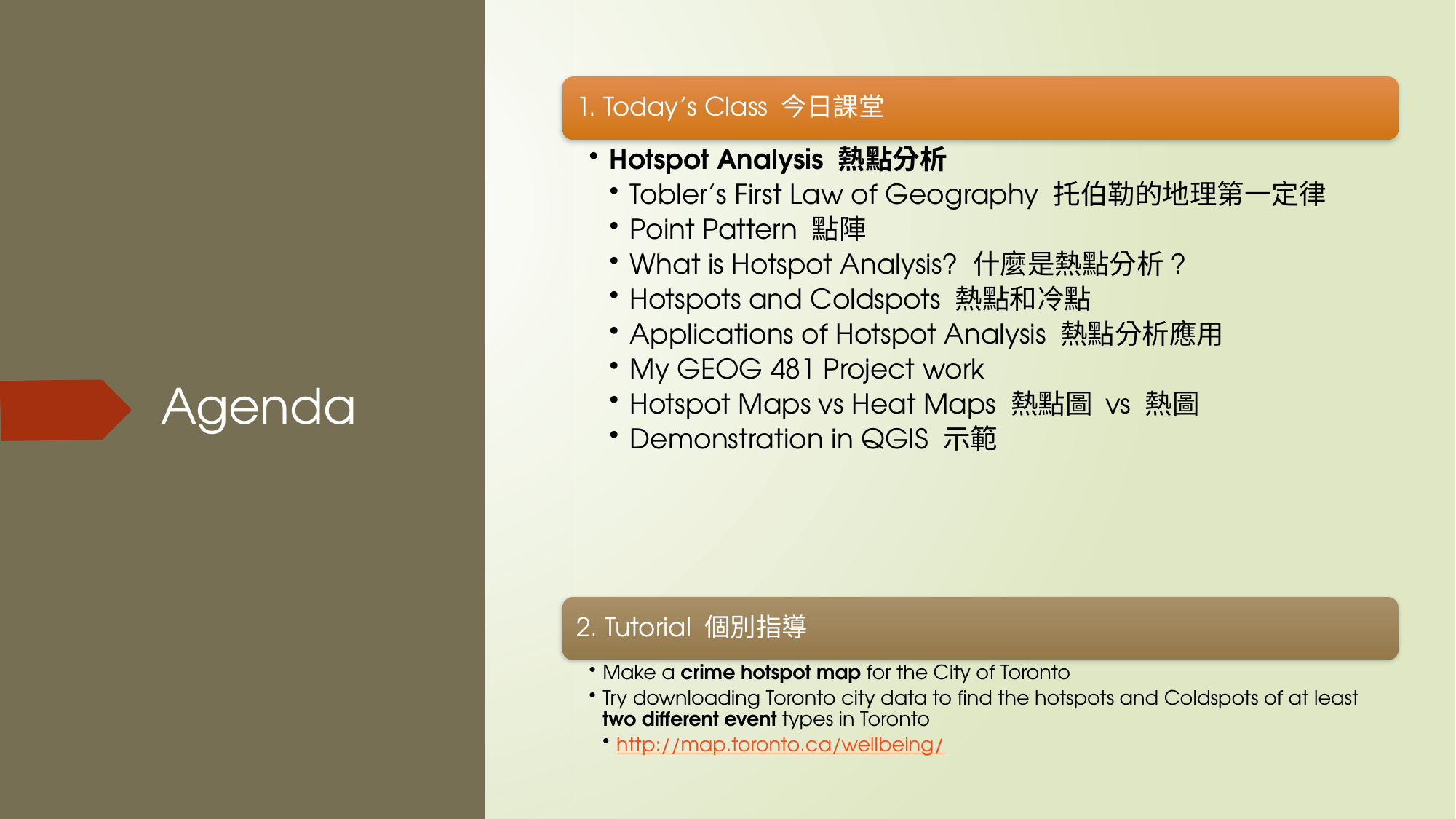

1. Today’s Class 今日課堂
Hotspot Analysis 熱點分析
Tobler’s First Law of Geography 托伯勒的地理第一定律
Point Pattern 點陣
What is Hotspot Analysis? 什麼是熱點分析?
Hotspots and Coldspots 熱點和冷點
Applications of Hotspot Analysis 熱點分析應用
My GEOG 481 Project work
Hotspot Maps vs Heat Maps 熱點圖 vs 熱圖
Demonstration in QGIS 示範
2. Tutorial 個別指導
Make a crime hotspot map for the City of Toronto
Try downloading Toronto city data to find the hotspots and Coldspots of at least two different event types in Toronto
http://map.toronto.ca/wellbeing/
# Agenda